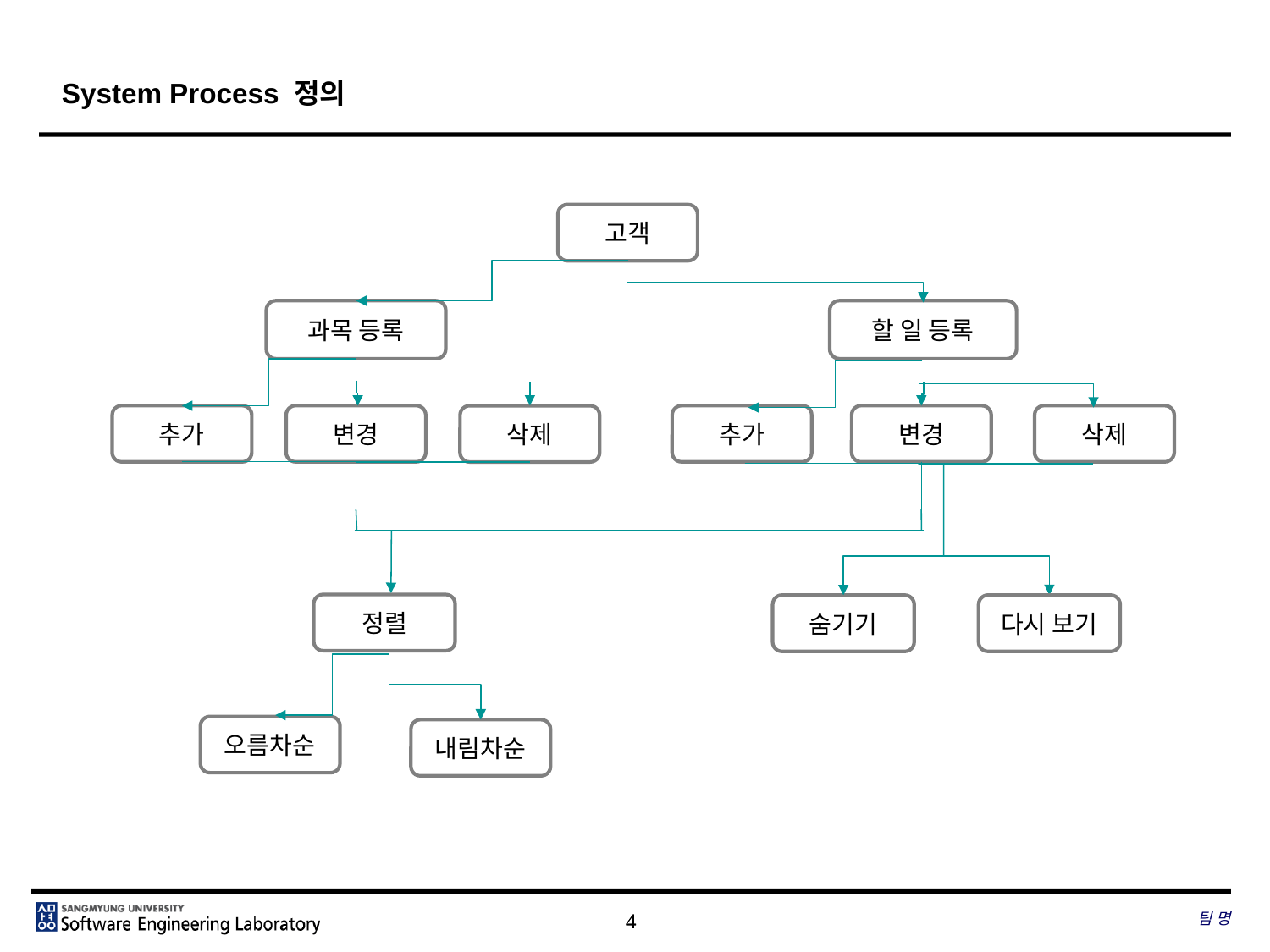

# System Process 정의
고객

과목 등록
할 일 등록

추가
변경
추가
변경
삭제
삭제

정렬
숨기기
다시 보기
오름차순
내림차순
팀 명